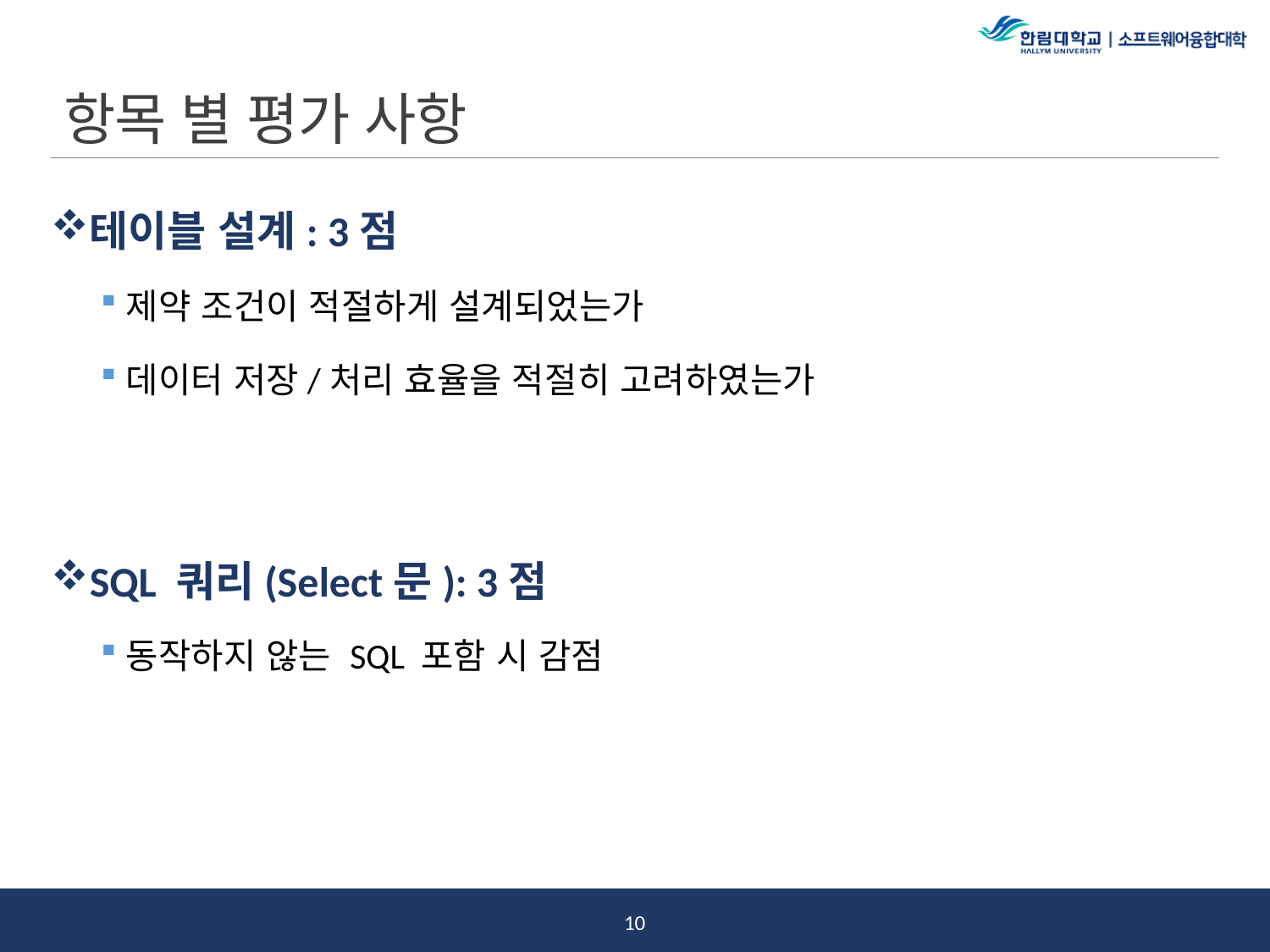

# 항목 별 평가 사항
테이블 설계: 3점
제약 조건이 적절하게 설계되었는가
데이터 저장/처리 효율을 적절히 고려하였는가

SQL 쿼리(Select문): 3점
동작하지 않는 SQL 포함 시 감점

10